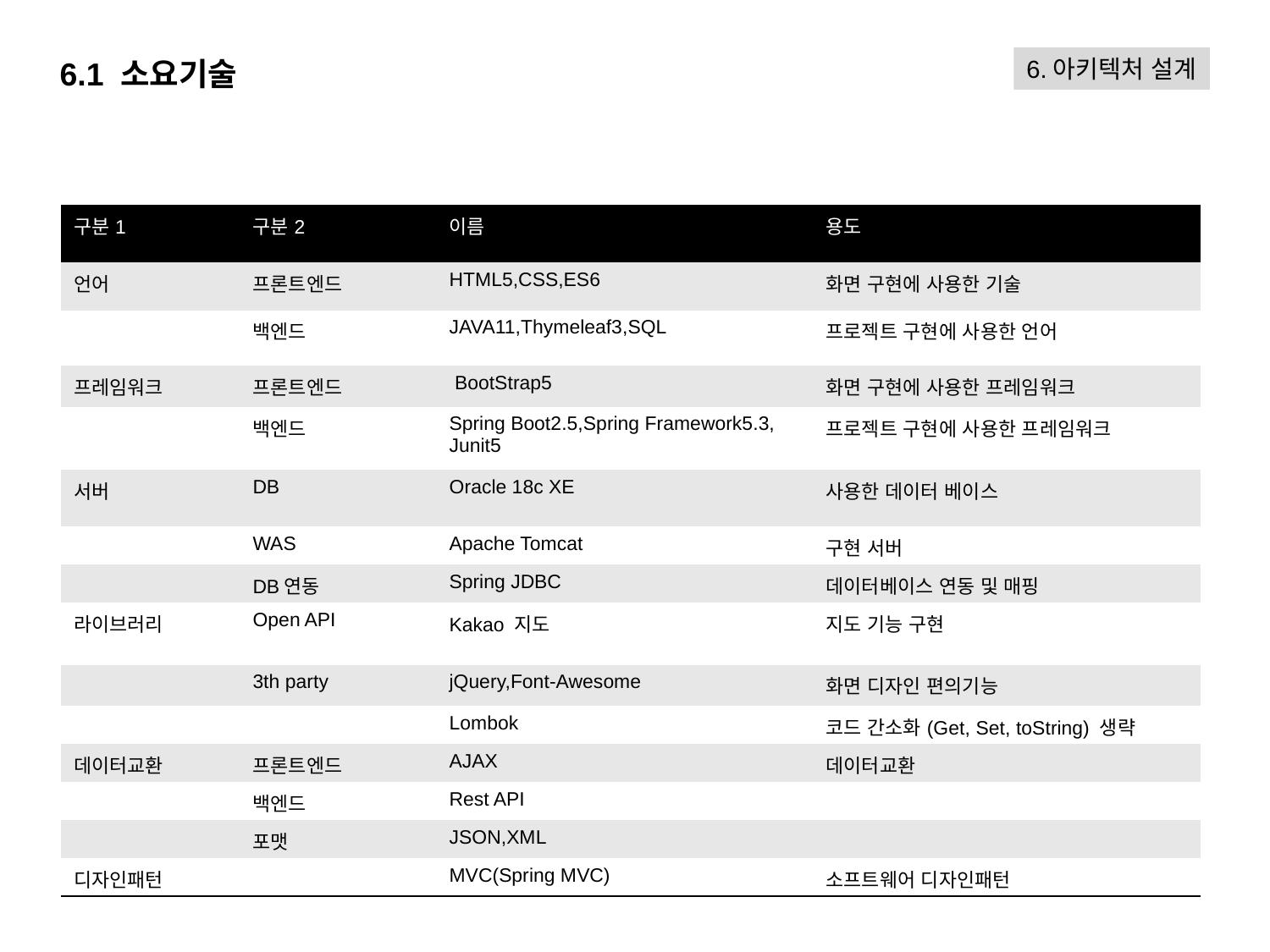

6.1 소요기술
6.아키텍처 설계
| 구분1 | 구분2 | 이름 | 용도 |
| --- | --- | --- | --- |
| 언어 | 프론트엔드 | HTML5,CSS,ES6 | 화면 구현에 사용한 기술 |
|  | 백엔드 | JAVA11,Thymeleaf3,SQL | 프로젝트 구현에 사용한 언어 |
| 프레임워크 | 프론트엔드 | BootStrap5 | 화면 구현에 사용한 프레임워크 |
|  | 백엔드 | Spring Boot2.5,Spring Framework5.3, Junit5 | 프로젝트 구현에 사용한 프레임워크 |
| 서버 | DB | Oracle 18c XE | 사용한 데이터 베이스 |
|  | WAS | Apache Tomcat | 구현 서버 |
|  | DB연동 | Spring JDBC | 데이터베이스 연동 및 매핑 |
| 라이브러리 | Open API | Kakao 지도 | 지도 기능 구현 |
|  | 3th party | jQuery,Font-Awesome | 화면 디자인 편의기능 |
|  |  | Lombok | 코드 간소화(Get, Set, toString) 생략 |
| 데이터교환 | 프론트엔드 | AJAX | 데이터교환 |
|  | 백엔드 | Rest API |  |
|  | 포맷 | JSON,XML |  |
| 디자인패턴 |  | MVC(Spring MVC) | 소프트웨어 디자인패턴 |